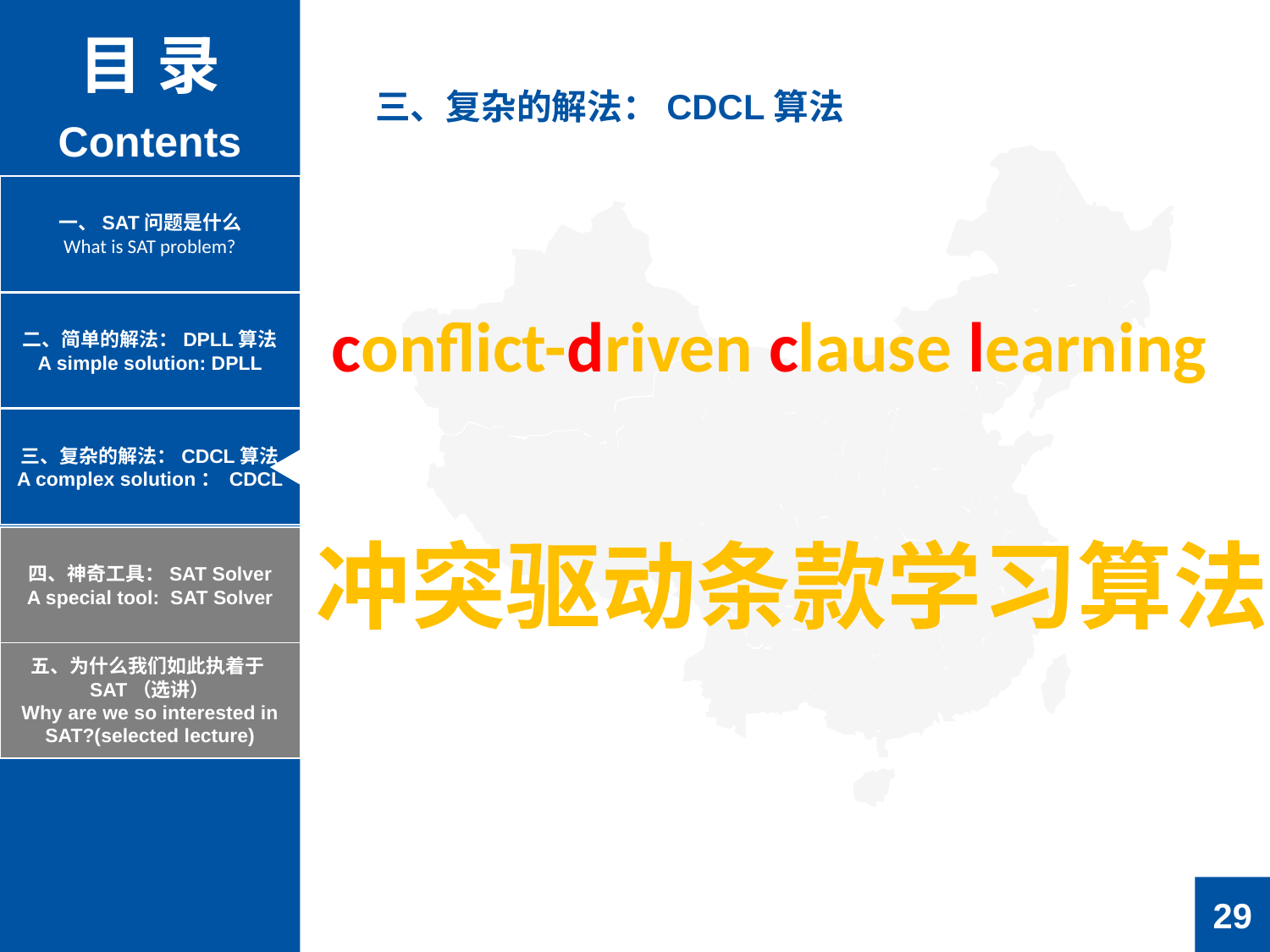

目 录
Contents
三、复杂的解法：CDCL算法
一、SAT问题是什么
What is SAT problem?
二、简单的解法：DPLL算法
A simple solution: DPLL
conflict-driven clause learning
三、复杂的解法：CDCL算法
A complex solution： CDCL

冲突驱动条款学习算法
四、神奇工具：SAT Solver
A special tool:  SAT Solver
五、为什么我们如此执着于SAT（选讲）
Why are we so interested in SAT?(selected lecture)
29